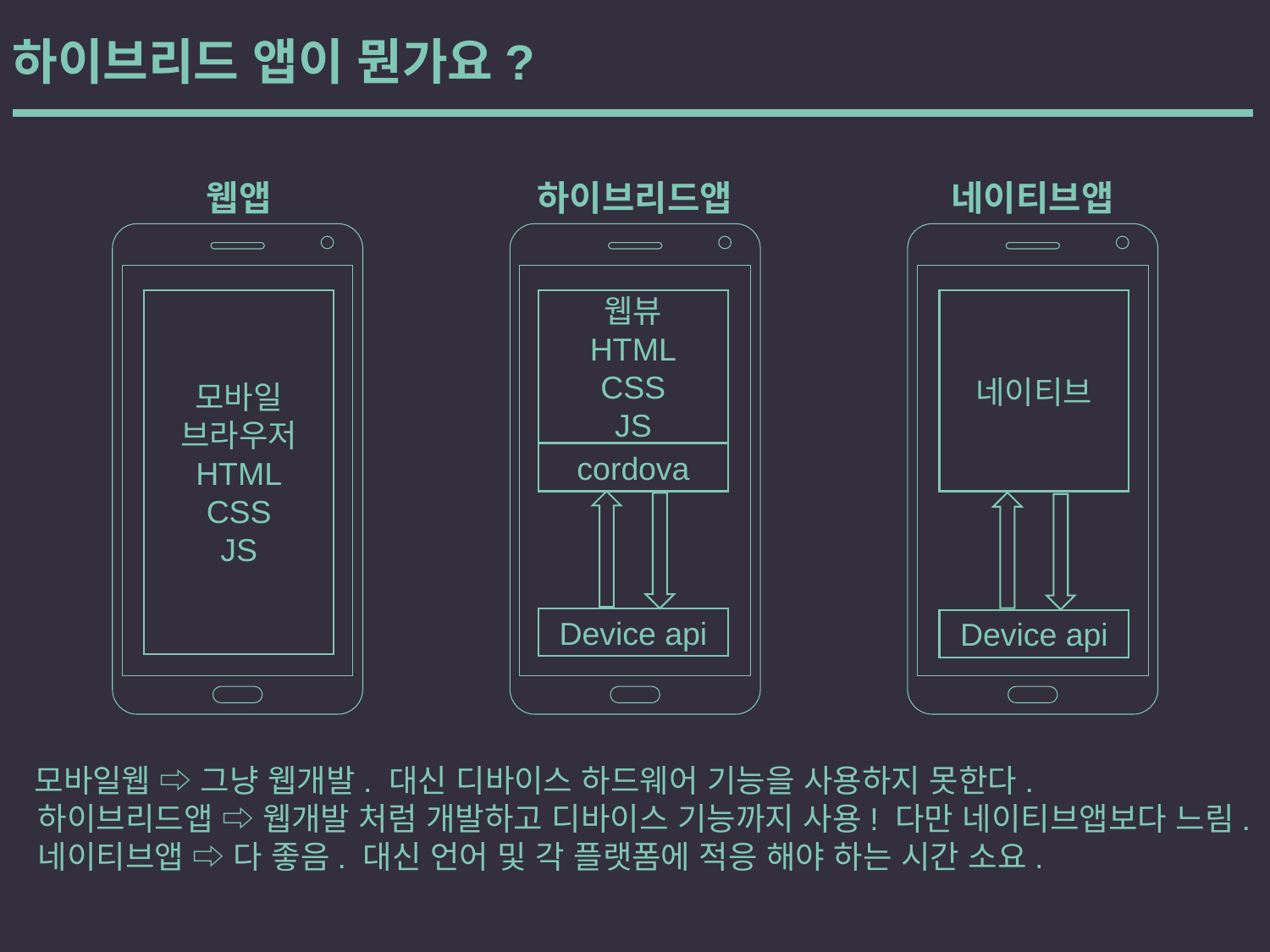

하이브리드 앱이 뭔가요?
웹앱
하이브리드앱
네이티브앱

웹뷰
HTML
CSS
JS
네이티브
모바일
브라우저
HTML
CSS
JS
cordova

Device api
Device api
  모바일웹 ⇨ 그냥 웹개발. 대신 디바이스 하드웨어 기능을 사용하지 못한다.
  하이브리드앱 ⇨ 웹개발 처럼 개발하고 디바이스 기능까지 사용! 다만 네이티브앱보다 느림.
  네이티브앱 ⇨ 다 좋음. 대신 언어 및 각 플랫폼에 적응 해야 하는 시간 소요.